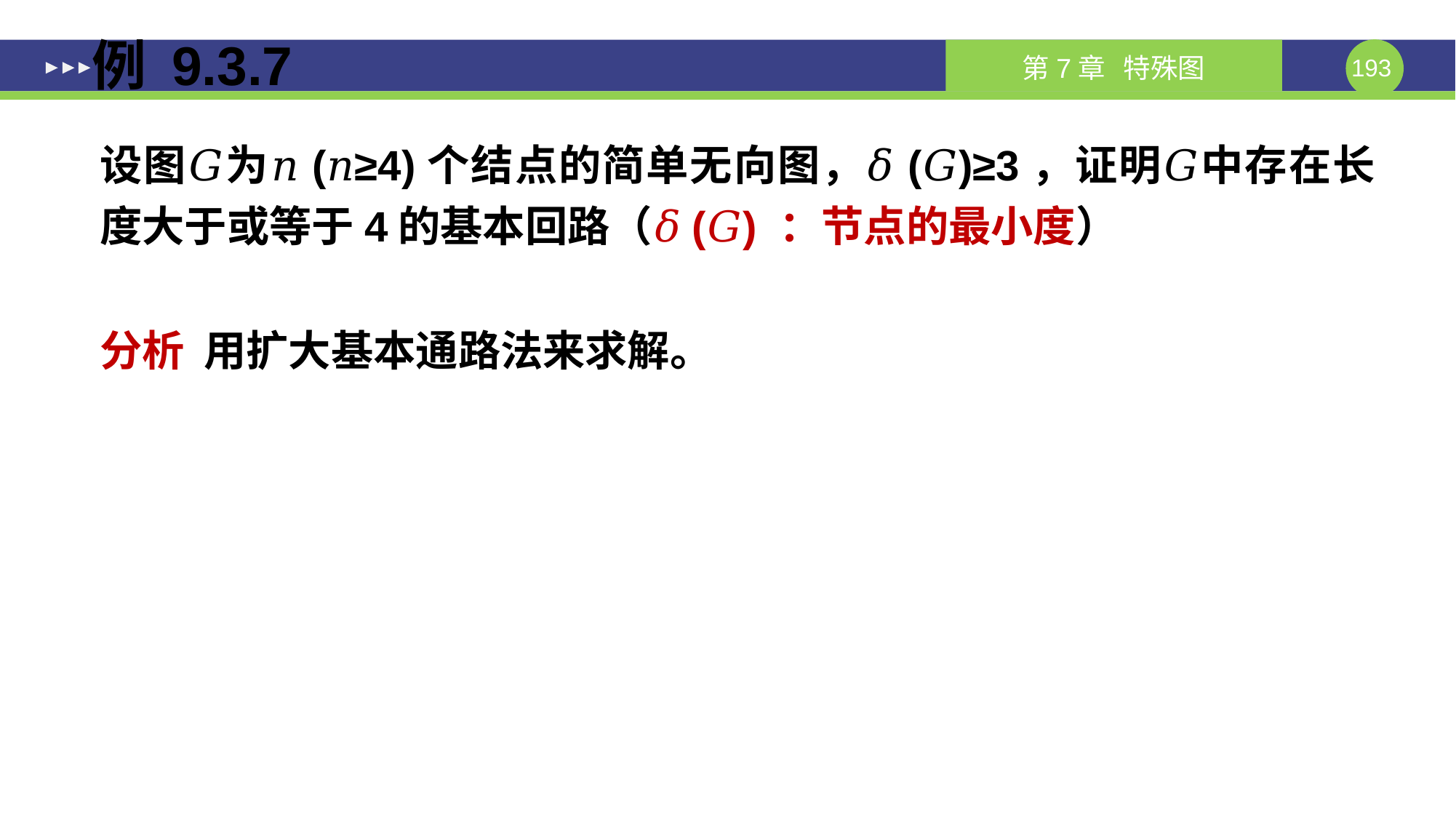

例 9.3.7
设图𝐺为𝑛(𝑛≥4)个结点的简单无向图，𝛿(𝐺)≥3，证明𝐺中存在长度大于或等于4的基本回路（𝛿(𝐺) ：节点的最小度）
分析  用扩大基本通路法来求解。